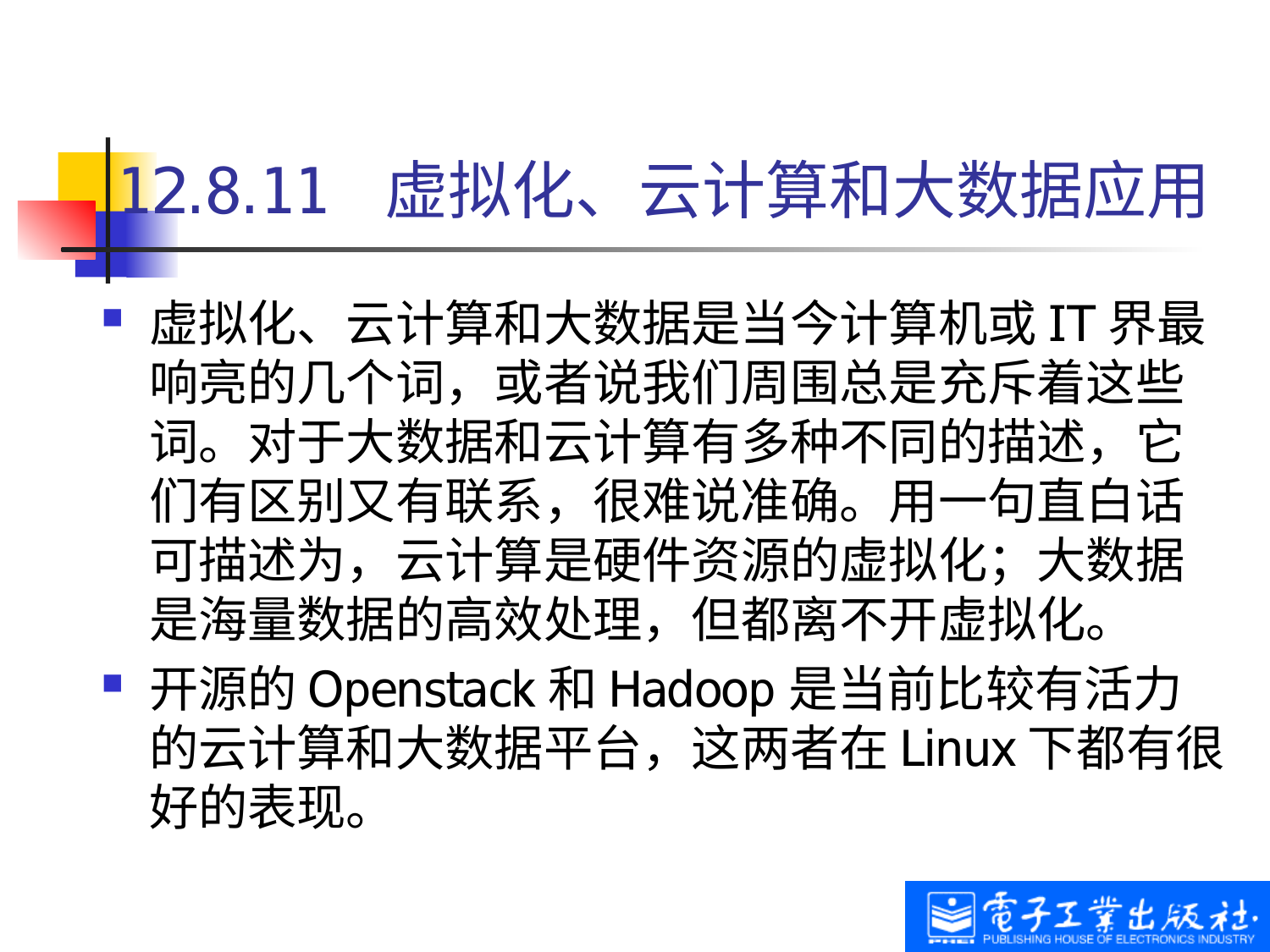

# 12.8.11  虚拟化、云计算和大数据应用
虚拟化、云计算和大数据是当今计算机或IT界最响亮的几个词，或者说我们周围总是充斥着这些词。对于大数据和云计算有多种不同的描述，它们有区别又有联系，很难说准确。用一句直白话可描述为，云计算是硬件资源的虚拟化；大数据是海量数据的高效处理，但都离不开虚拟化。
开源的Openstack和Hadoop是当前比较有活力的云计算和大数据平台，这两者在Linux下都有很好的表现。